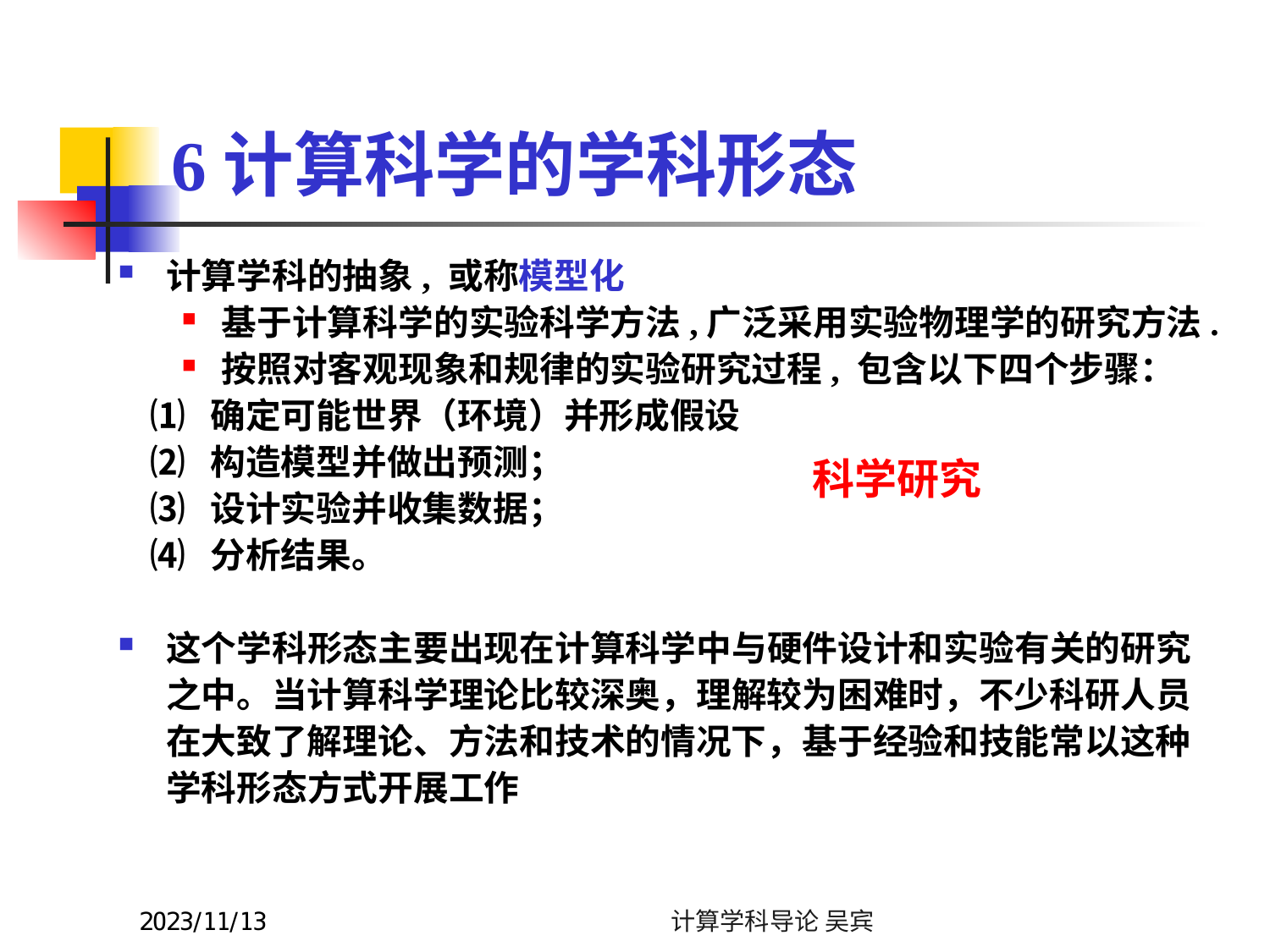

# 6计算科学的学科形态
计算学科的抽象, 或称模型化
基于计算科学的实验科学方法,广泛采用实验物理学的研究方法.
按照对客观现象和规律的实验研究过程, 包含以下四个步骤：
    ⑴  确定可能世界（环境）并形成假设
    ⑵  构造模型并做出预测；
    ⑶  设计实验并收集数据；
    ⑷  分析结果。

这个学科形态主要出现在计算科学中与硬件设计和实验有关的研究之中。当计算科学理论比较深奥，理解较为困难时，不少科研人员在大致了解理论、方法和技术的情况下，基于经验和技能常以这种学科形态方式开展工作
科学研究
2023/11/13
计算学科导论 吴宾